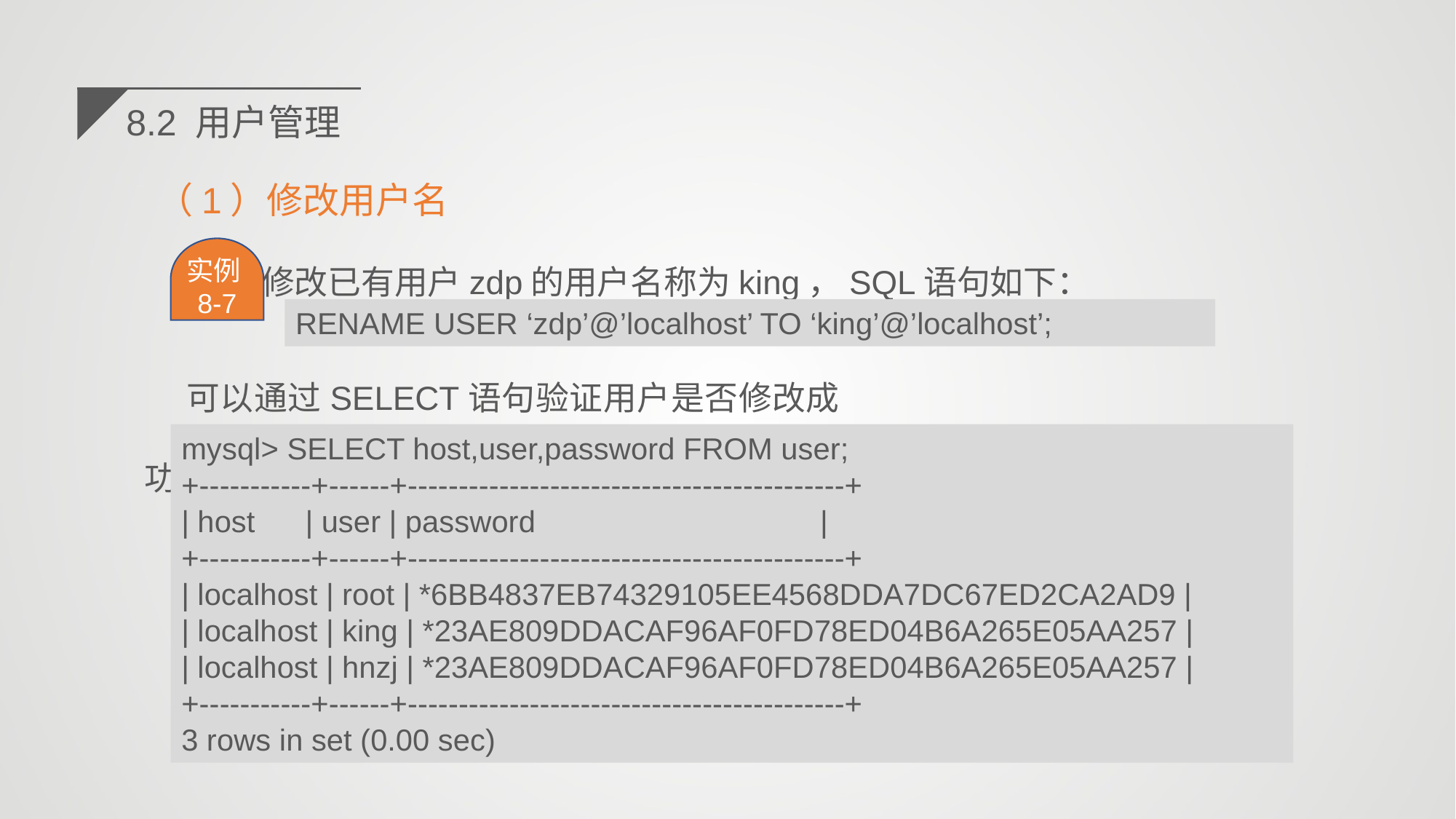

8.2 用户管理

（1）修改用户名
             修改已有用户zdp的用户名称为king，SQL语句如下：

实例8-7
RENAME USER ‘zdp’@’localhost’ TO ‘king’@’localhost’;
可以通过SELECT语句验证用户是否修改成功：
mysql> SELECT host,user,password FROM user;
+-----------+------+-------------------------------------------+
| host      | user | password                                  |
+-----------+------+-------------------------------------------+
| localhost | root | *6BB4837EB74329105EE4568DDA7DC67ED2CA2AD9 |
| localhost | king | *23AE809DDACAF96AF0FD78ED04B6A265E05AA257 |
| localhost | hnzj | *23AE809DDACAF96AF0FD78ED04B6A265E05AA257 |
+-----------+------+-------------------------------------------+
3 rows in set (0.00 sec)